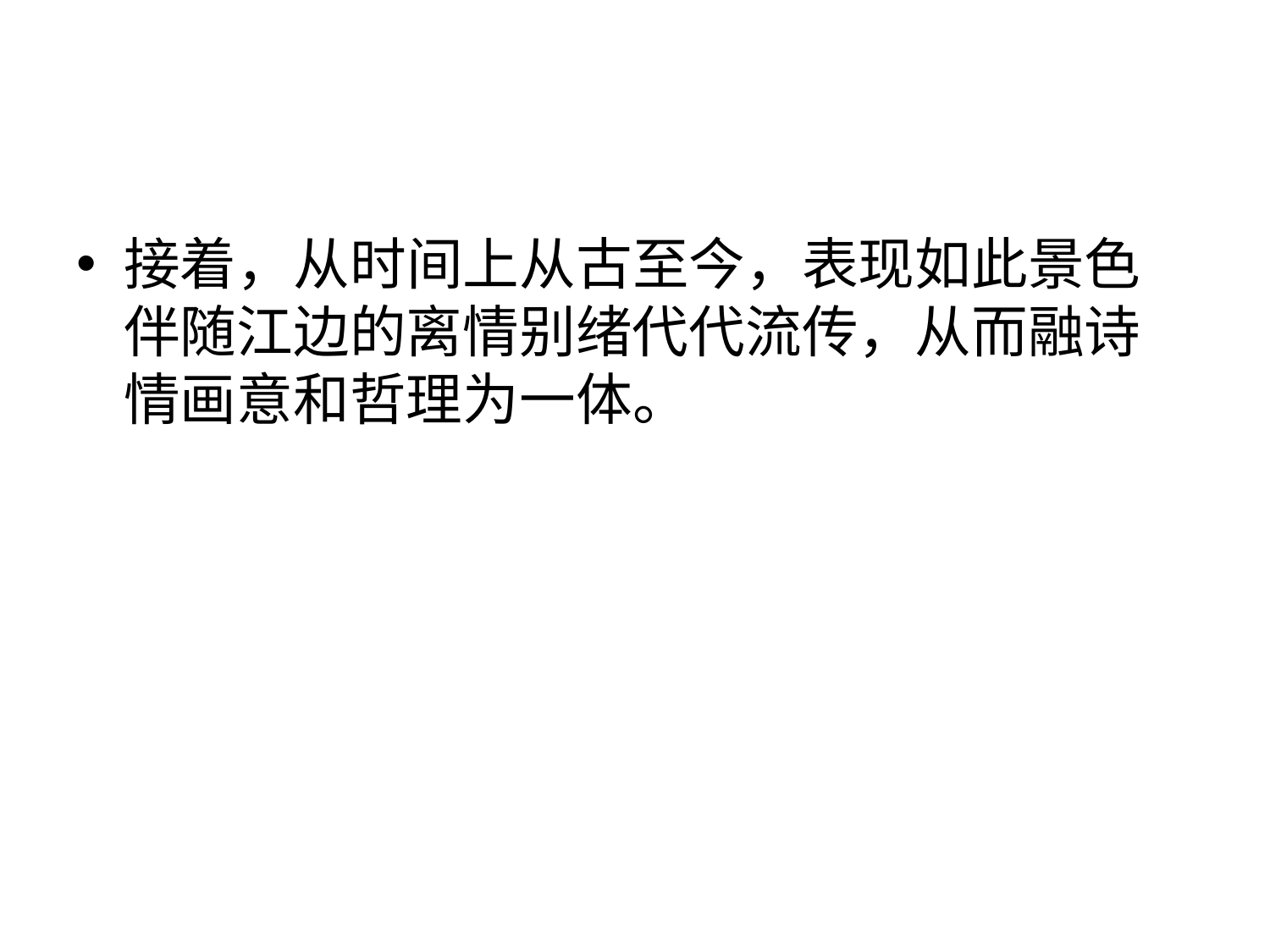

#
接着，从时间上从古至今，表现如此景色伴随江边的离情别绪代代流传，从而融诗情画意和哲理为一体。